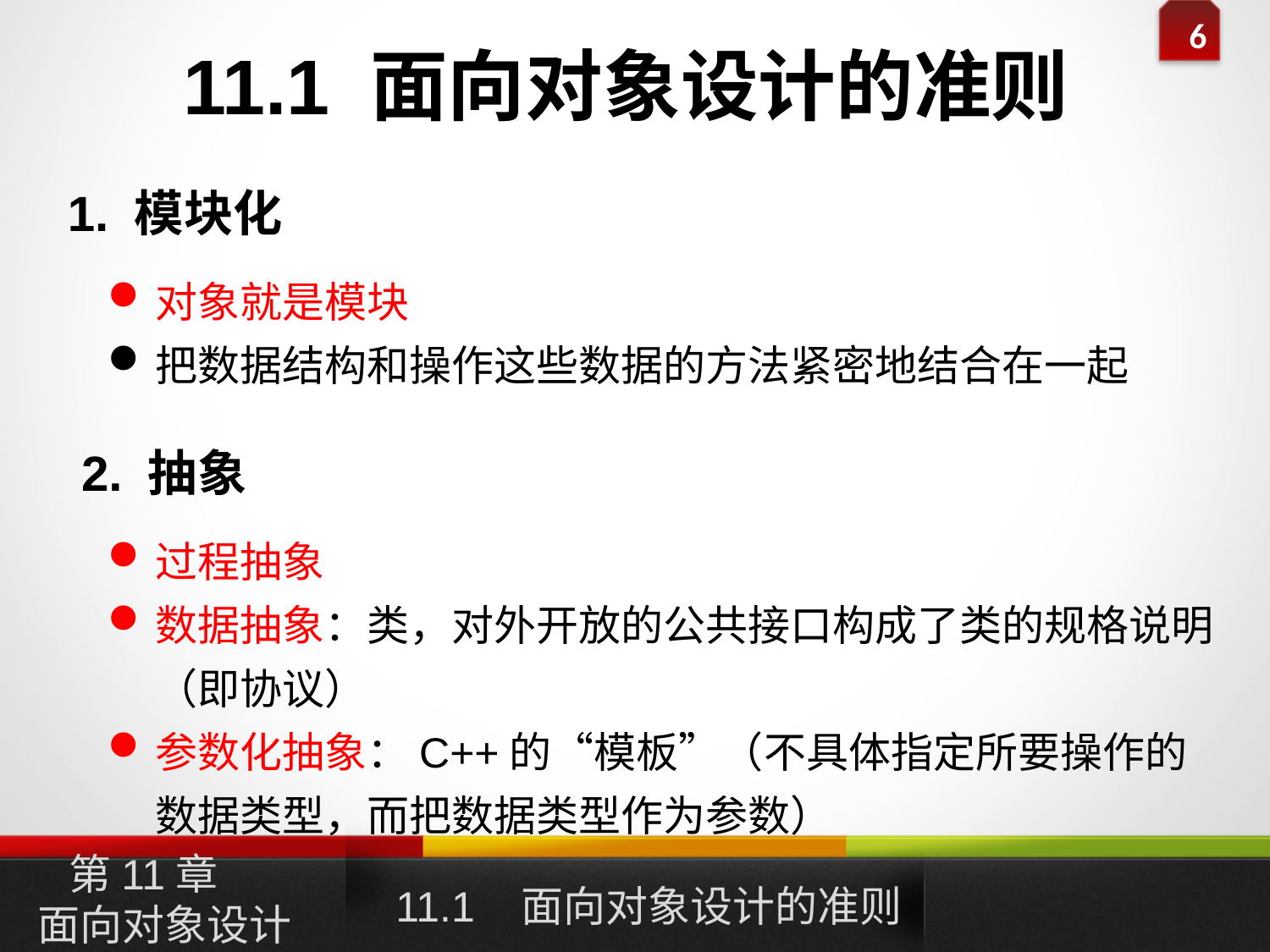

# 11.1 面向对象设计的准则
1. 模块化
对象就是模块
把数据结构和操作这些数据的方法紧密地结合在一起
2. 抽象
过程抽象
数据抽象：类，对外开放的公共接口构成了类的规格说明（即协议）
参数化抽象：C++的“模板”（不具体指定所要操作的数据类型，而把数据类型作为参数）
11.1   面向对象设计的准则